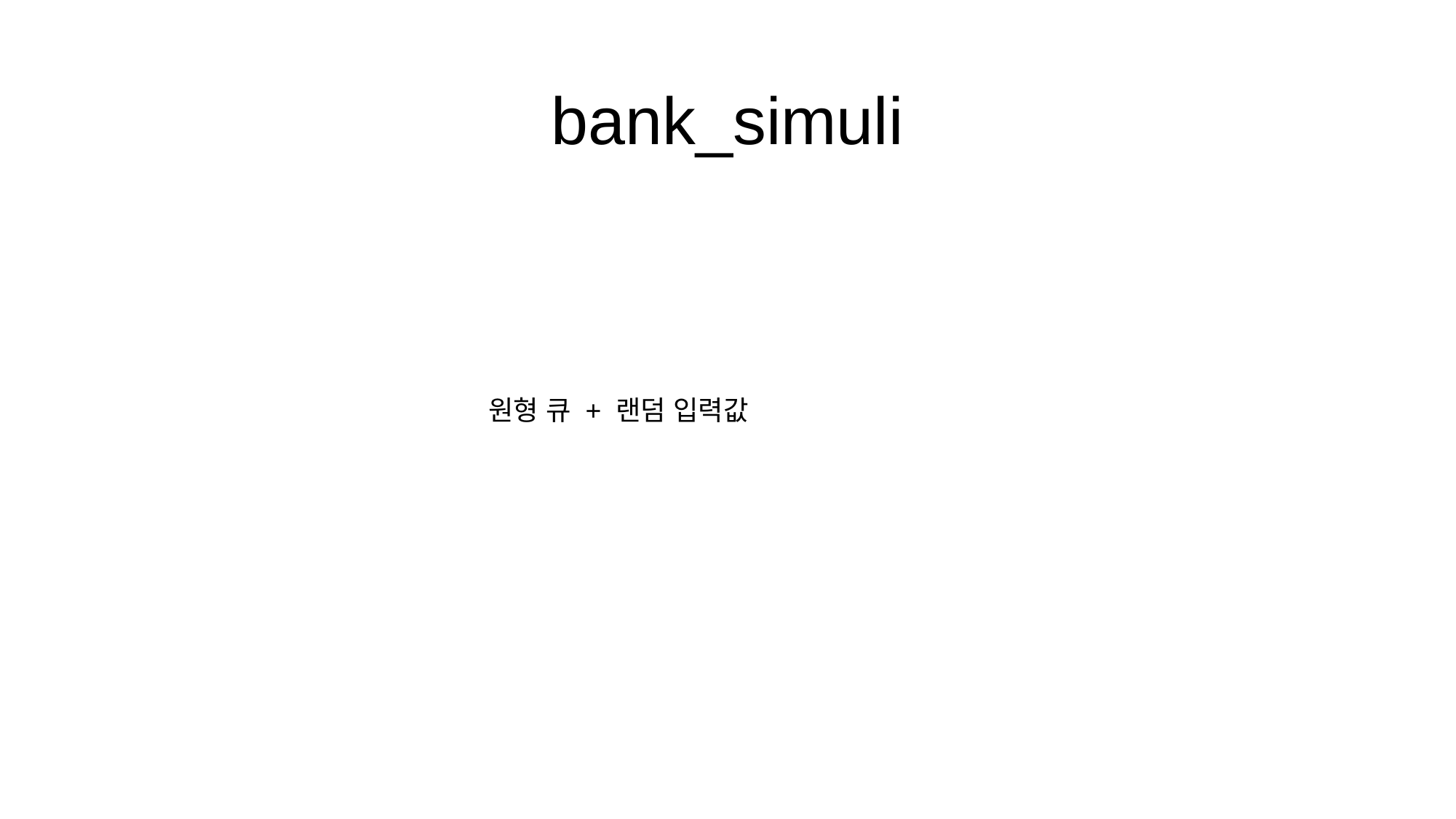

# bank_simuli
                                                     원형 큐 + 랜덤 입력값